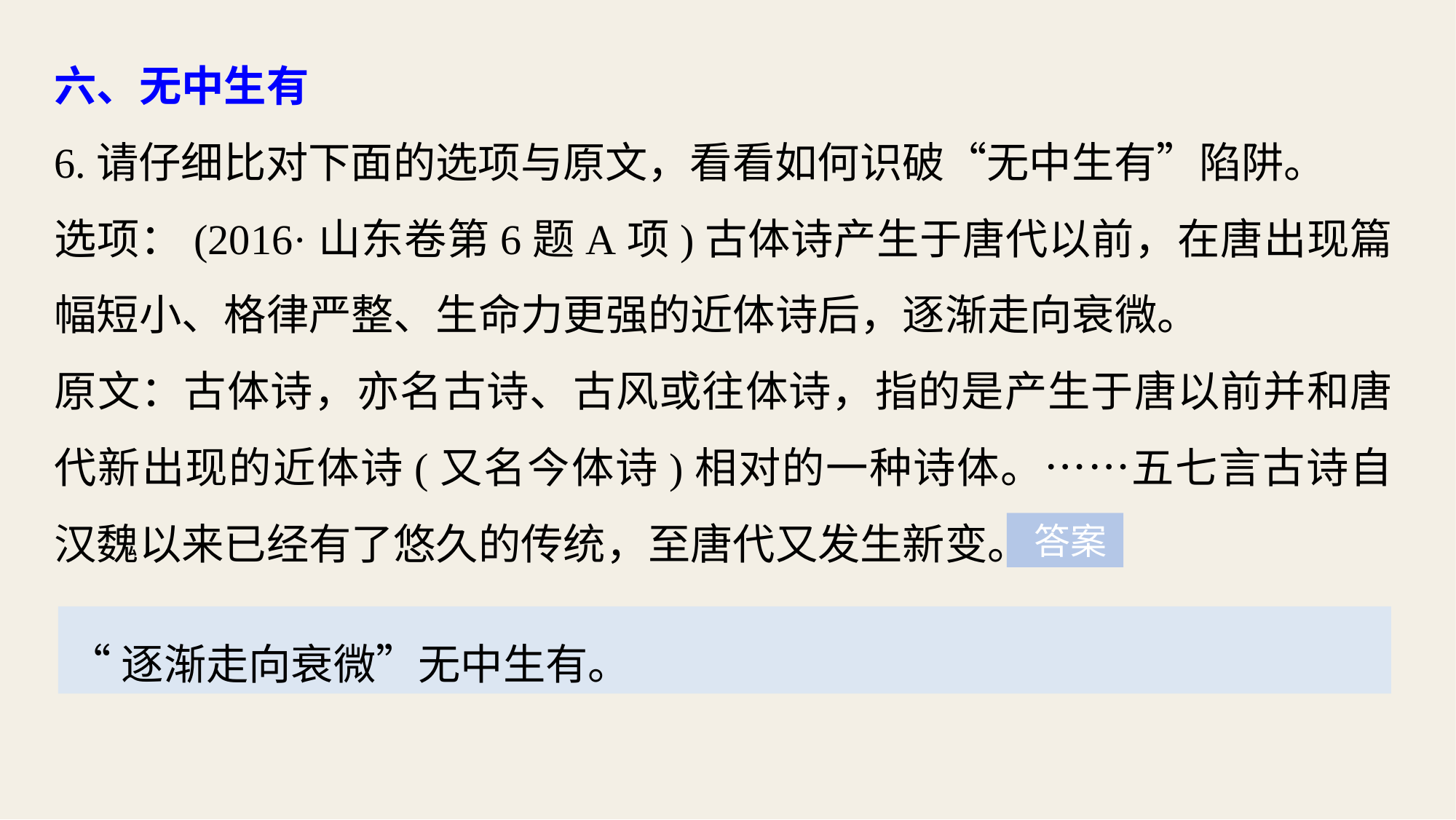

六、无中生有
6.请仔细比对下面的选项与原文，看看如何识破“无中生有”陷阱。
选项：(2016·山东卷第6题A项)古体诗产生于唐代以前，在唐出现篇幅短小、格律严整、生命力更强的近体诗后，逐渐走向衰微。
原文：古体诗，亦名古诗、古风或往体诗，指的是产生于唐以前并和唐代新出现的近体诗(又名今体诗)相对的一种诗体。……五七言古诗自汉魏以来已经有了悠久的传统，至唐代又发生新变。
 答案
“逐渐走向衰微”无中生有。